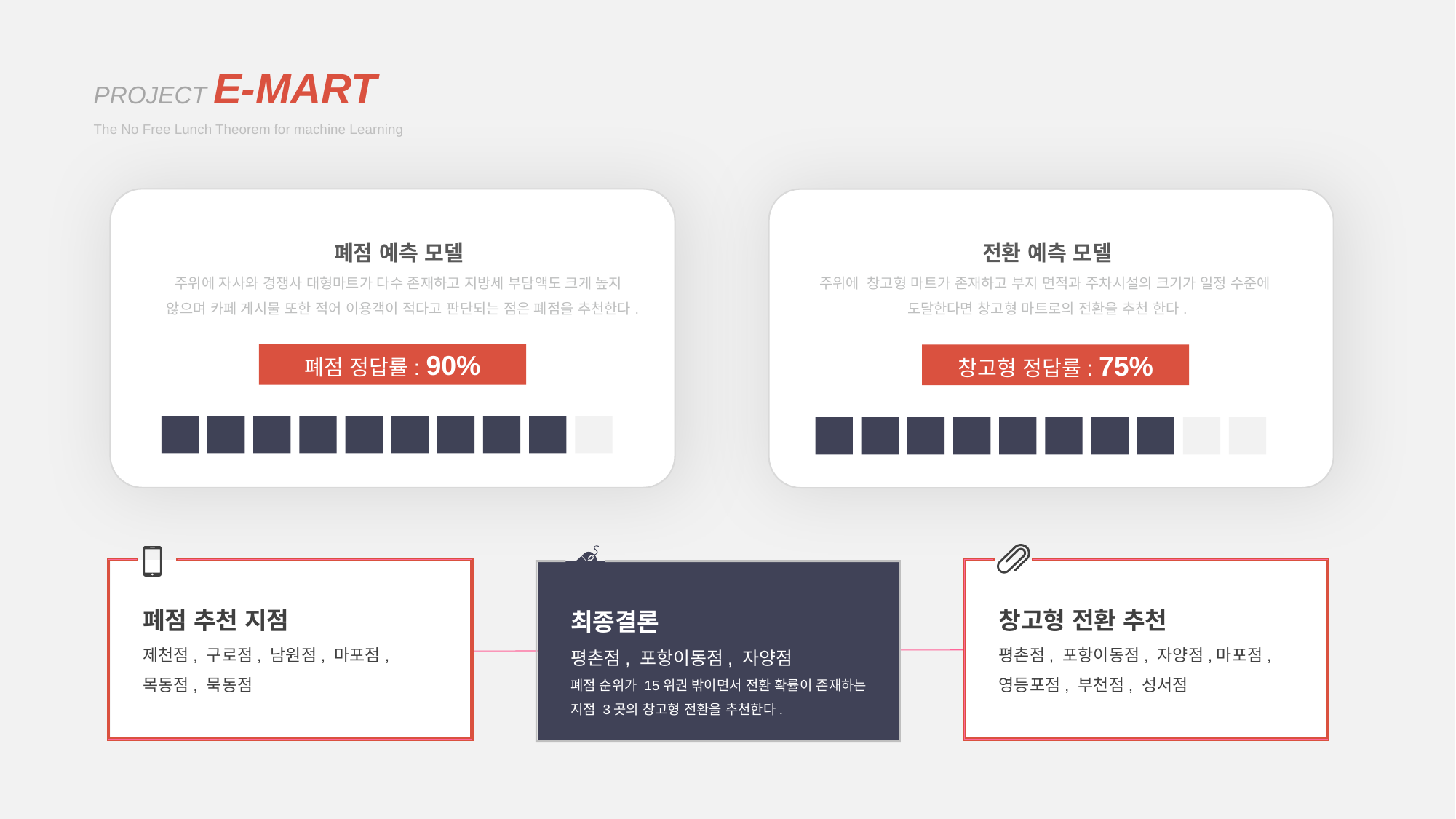

PROJECT E-MART
The No Free Lunch Theorem for machine Learning

폐점 예측 모델
주위에 자사와 경쟁사 대형마트가 다수 존재하고 지방세 부담액도 크게 높지
 않으며 카페 게시물 또한 적어 이용객이 적다고 판단되는 점은 폐점을 추천한다.
전환 예측 모델
주위에  창고형 마트가 존재하고 부지 면적과 주차시설의 크기가 일정 수준에
도달한다면 창고형 마트로의 전환을 추천 한다.
폐점 정답률: 90%
창고형 정답률: 75%

폐점 추천 지점
제천점, 구로점, 남원점, 마포점,
목동점, 묵동점
창고형 전환 추천
평촌점, 포항이동점, 자양점,마포점,
영등포점, 부천점, 성서점
최종결론
평촌점, 포항이동점, 자양점
폐점 순위가 15위권 밖이면서 전환 확률이 존재하는 지점 3곳의 창고형 전환을 추천한다.